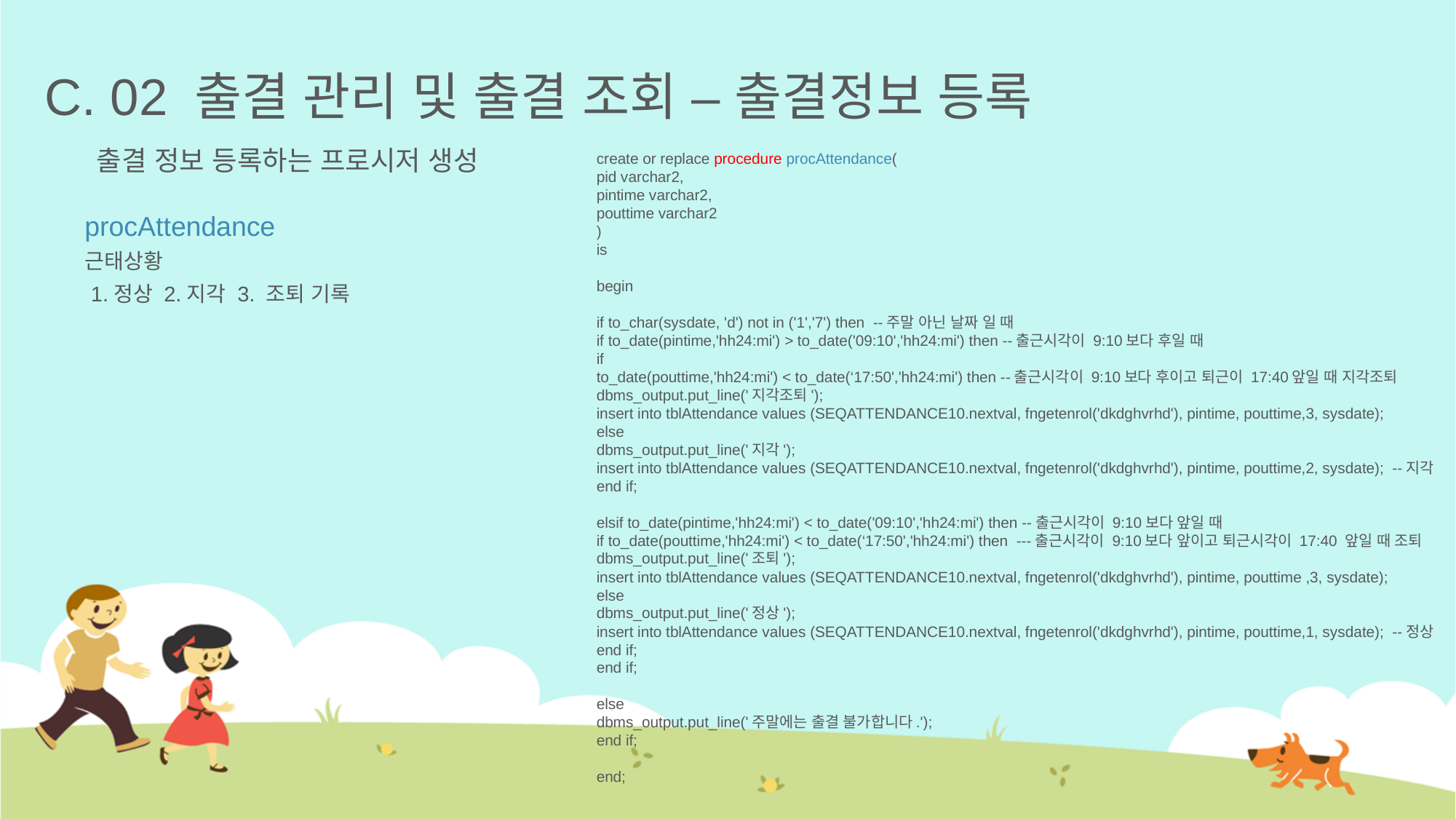

# C. 02 출결 관리 및 출결 조회 – 출결정보 등록
               출결 정보 등록하는 프로시저 생성

	procAttendance
	근태상황
	 1.정상 2.지각 3. 조퇴 기록
create or replace procedure procAttendance(
pid varchar2,
pintime varchar2,
pouttime varchar2
)
is

begin

if to_char(sysdate, 'd') not in ('1','7') then  --주말 아닌 날짜 일 때
if to_date(pintime,'hh24:mi') > to_date('09:10','hh24:mi') then --출근시각이 9:10보다 후일 때
if
to_date(pouttime,'hh24:mi') < to_date(‘17:50','hh24:mi') then --출근시각이 9:10보다 후이고 퇴근이 17:40앞일 때 지각조퇴
dbms_output.put_line('지각조퇴');
insert into tblAttendance values (SEQATTENDANCE10.nextval, fngetenrol('dkdghvrhd'), pintime, pouttime,3, sysdate);
else
dbms_output.put_line('지각');
insert into tblAttendance values (SEQATTENDANCE10.nextval, fngetenrol('dkdghvrhd'), pintime, pouttime,2, sysdate);  --지각
end if;

elsif to_date(pintime,'hh24:mi') < to_date('09:10','hh24:mi') then --출근시각이 9:10보다 앞일 때
if to_date(pouttime,'hh24:mi') < to_date(‘17:50','hh24:mi') then  ---출근시각이 9:10보다 앞이고 퇴근시각이 17:40 앞일 때 조퇴
dbms_output.put_line('조퇴');
insert into tblAttendance values (SEQATTENDANCE10.nextval, fngetenrol('dkdghvrhd'), pintime, pouttime ,3, sysdate);
else
dbms_output.put_line('정상');
insert into tblAttendance values (SEQATTENDANCE10.nextval, fngetenrol('dkdghvrhd'), pintime, pouttime,1, sysdate);  --정상
end if;
end if;

else
dbms_output.put_line('주말에는 출결 불가합니다.');
end if;

end;